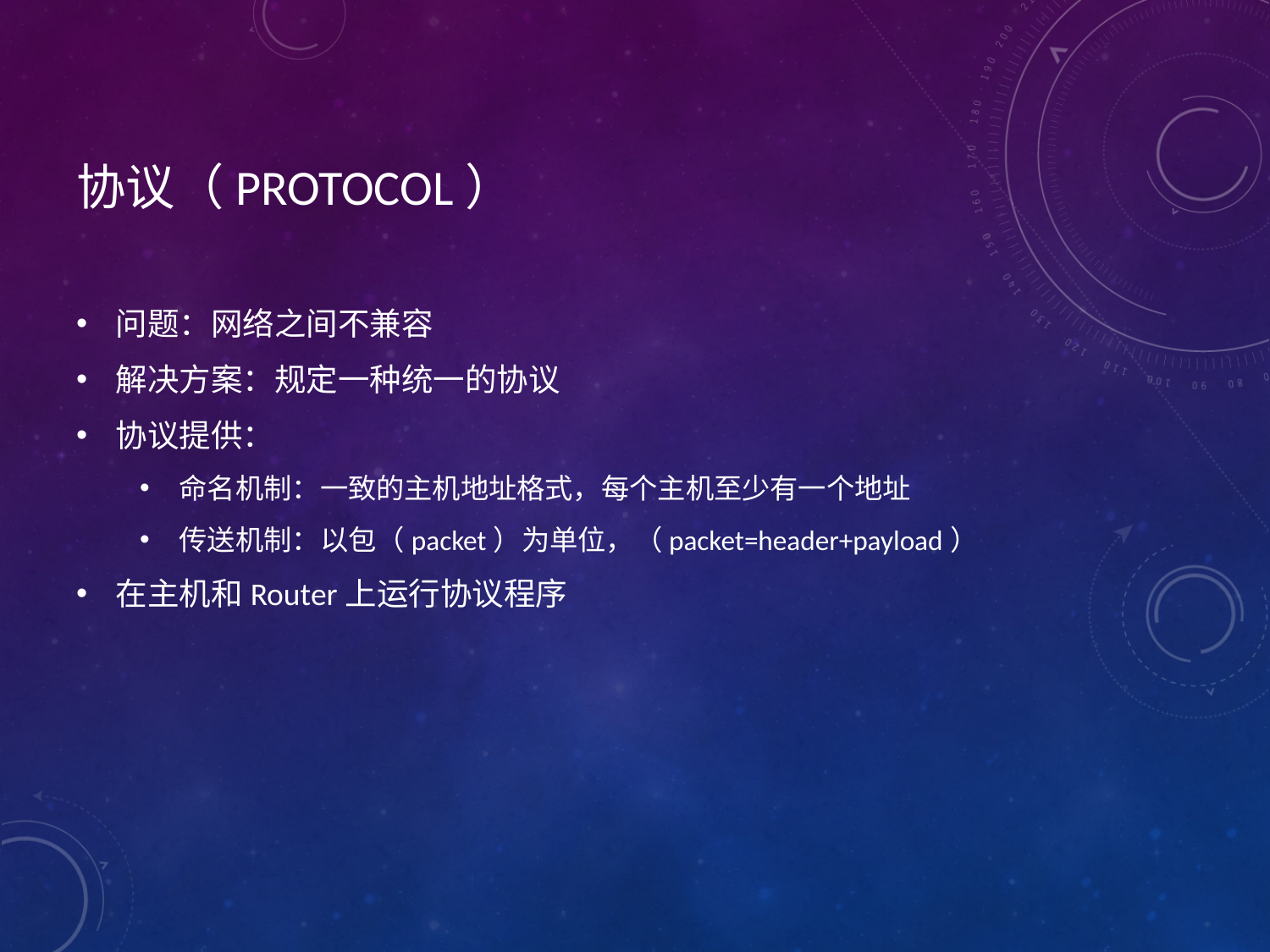

# 协议（PROTOCOL）
问题：网络之间不兼容
解决方案：规定一种统一的协议
协议提供：
命名机制：一致的主机地址格式，每个主机至少有一个地址
传送机制：以包（packet）为单位，（packet=header+payload）
在主机和Router上运行协议程序